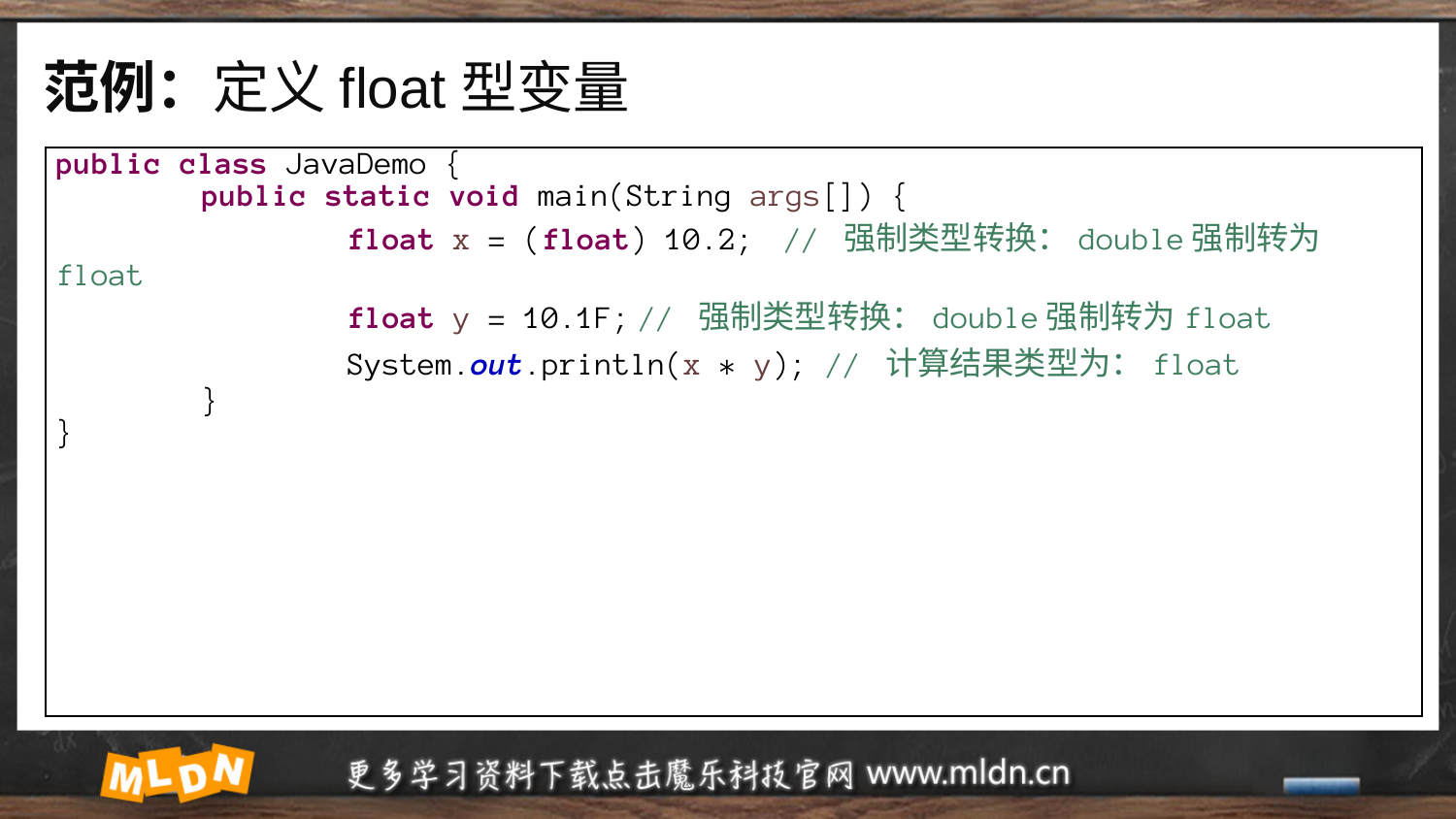

# 范例：定义float型变量
| public class JavaDemo { public static void main(String args[]) { float x = (float) 10.2; // 强制类型转换：double强制转为float float y = 10.1F; // 强制类型转换：double强制转为float System.out.println(x \* y); // 计算结果类型为：float } } |
| --- |